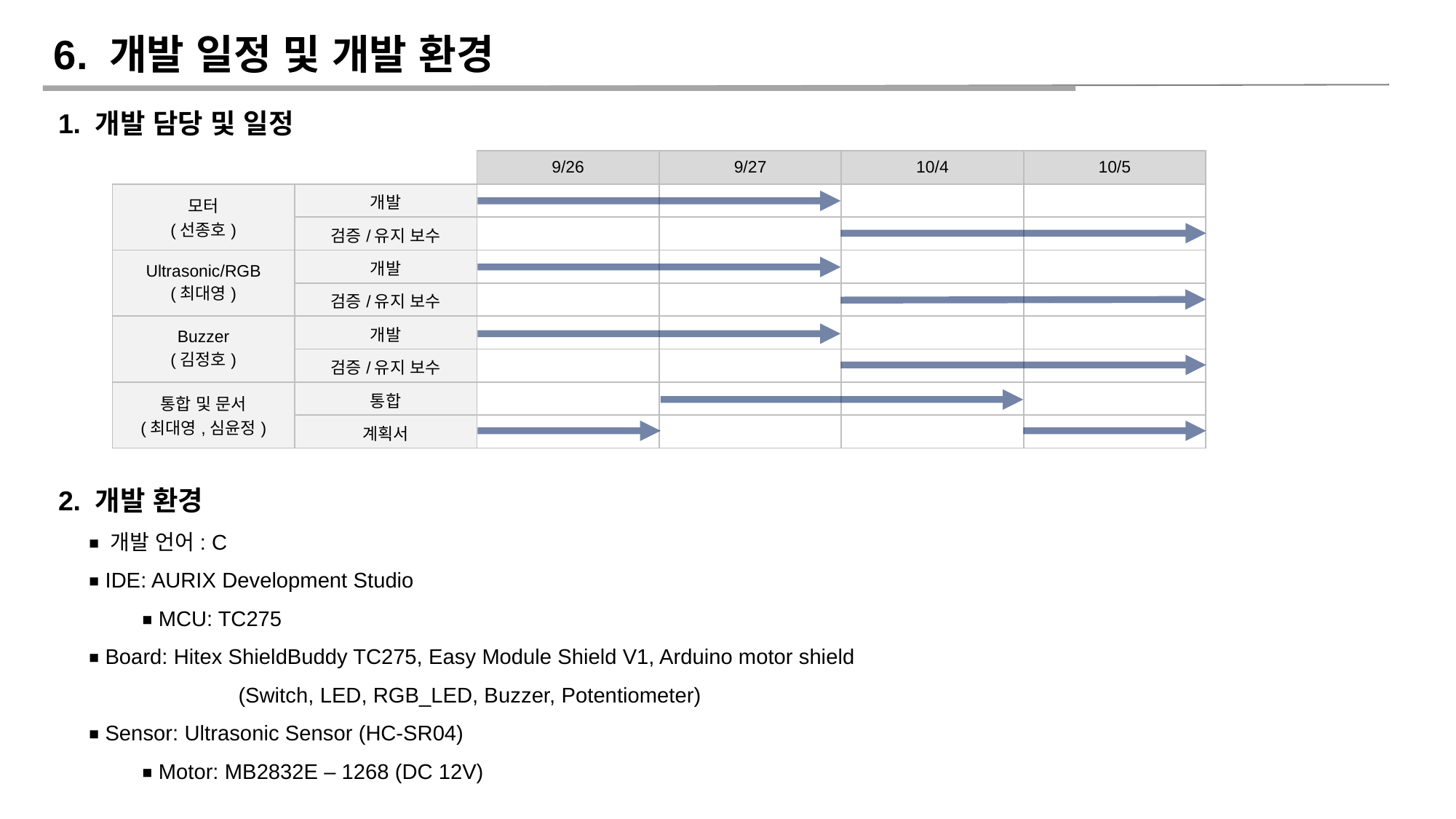

6. 개발 일정 및 개발 환경
   1. 개발 담당 및 일정

   2. 개발 환경
◾ 개발 언어: C
◾ IDE: AURIX Development Studio
◾ MCU: TC275
◾ Board: Hitex ShieldBuddy TC275, Easy Module Shield V1, Arduino motor shield
                (Switch, LED, RGB_LED, Buzzer, Potentiometer)
◾ Sensor: Ultrasonic Sensor (HC-SR04)
◾ Motor: MB2832E – 1268 (DC 12V)
|  |  | 9/26 | 9/27 | 10/4 | 10/5 |
| --- | --- | --- | --- | --- | --- |
| 모터 (선종호) | 개발 |  |  |  |  |
|  | 검증/유지 보수 |  |  |  |  |
| Ultrasonic/RGB (최대영) | 개발 |  |  |  |  |
|  | 검증/유지 보수 |  |  |  |  |
| Buzzer (김정호) | 개발 |  |  |  |  |
|  | 검증/유지 보수 |  |  |  |  |
| 통합 및 문서 (최대영,심윤정) | 통합 |  |  |  |  |
|  | 계획서 |  |  |  |  |